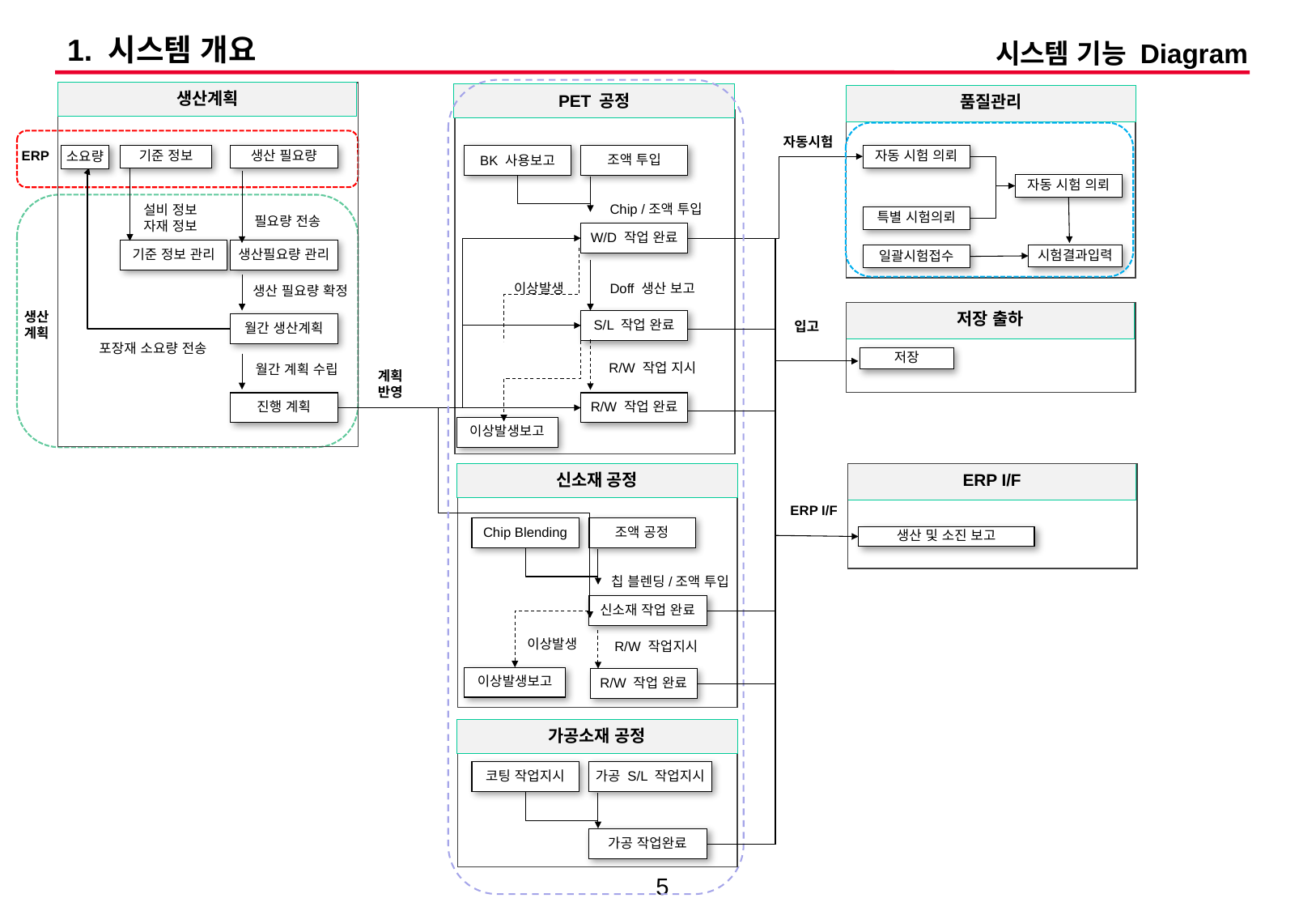

# 1. 시스템 개요
시스템 기능 Diagram

생산계획
PET 공정

품질관리

자동시험

ERP
소요량
기준 정보
생산 필요량
BK 사용보고
조액 투입
Chip /조액 투입
W/D 작업 완료
이상발생
Doff 생산 보고
S/L 작업 완료
R/W 작업 지시
R/W 작업 완료
이상발생보고
자동 시험 의뢰
자동 시험 의뢰

설비 정보
자재 정보
특별 시험의뢰
필요량 전송
기준 정보 관리
생산필요량 관리
일괄시험접수
시험결과입력

생산 필요량 확정
저장 출하

생산
계획
입고
월간 생산계획
포장재 소요량 전송
저장
월간 계획 수립
계획
반영
진행 계획
ERP I/F
신소재 공정
Chip Blending
조액 공정
칩 블렌딩/조액 투입
신소재 작업 완료
이상발생
R/W 작업지시
이상발생보고
R/W 작업 완료

ERP I/F
생산 및 소진 보고
가공소재 공정

코팅 작업지시
가공 S/L 작업지시
가공 작업완료